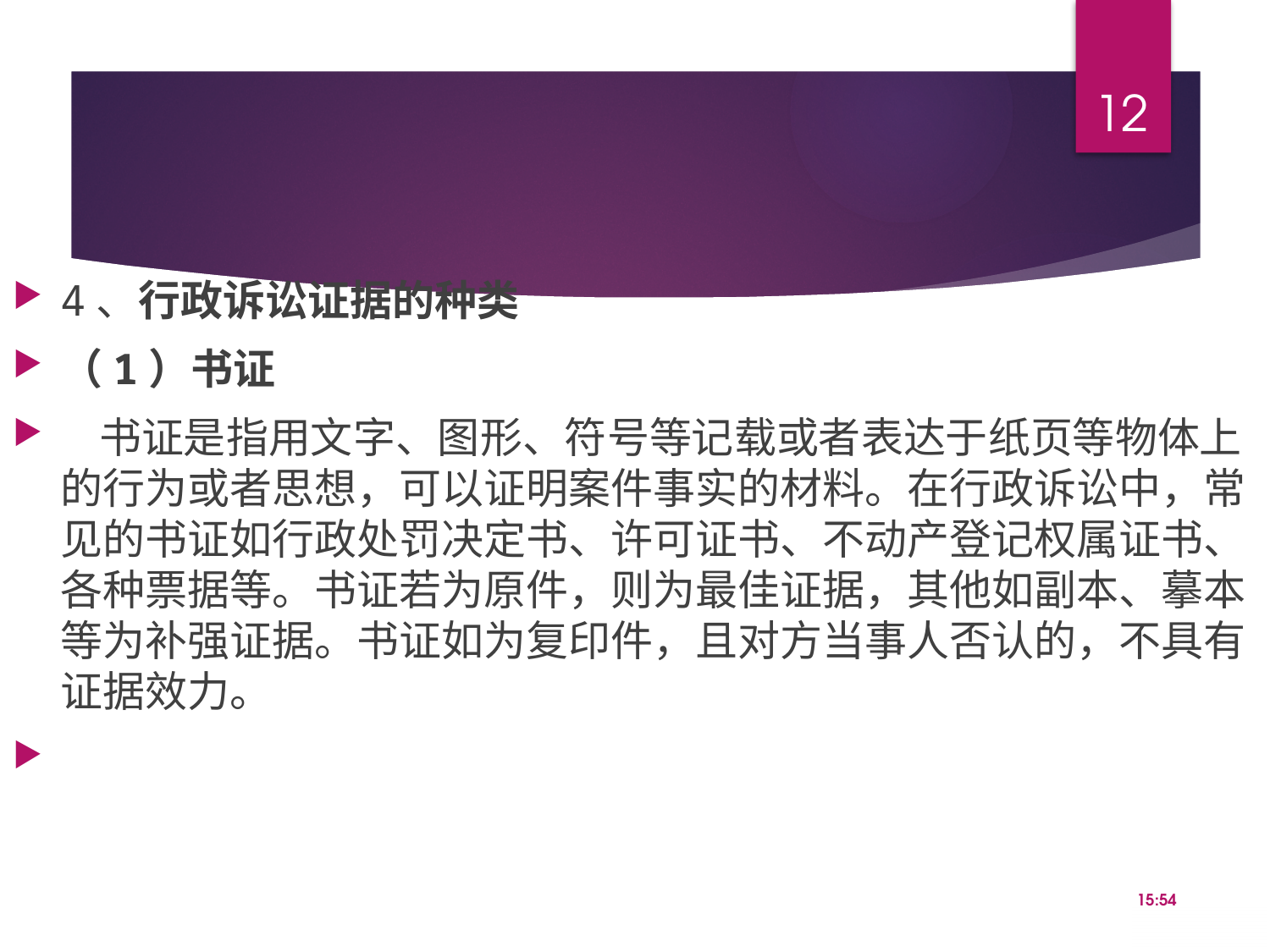

12
#
4、行政诉讼证据的种类
（1）书证
   书证是指用文字、图形、符号等记载或者表达于纸页等物体上的行为或者思想，可以证明案件事实的材料。在行政诉讼中，常见的书证如行政处罚决定书、许可证书、不动产登记权属证书、各种票据等。书证若为原件，则为最佳证据，其他如副本、摹本等为补强证据。书证如为复印件，且对方当事人否认的，不具有证据效力。

15:54